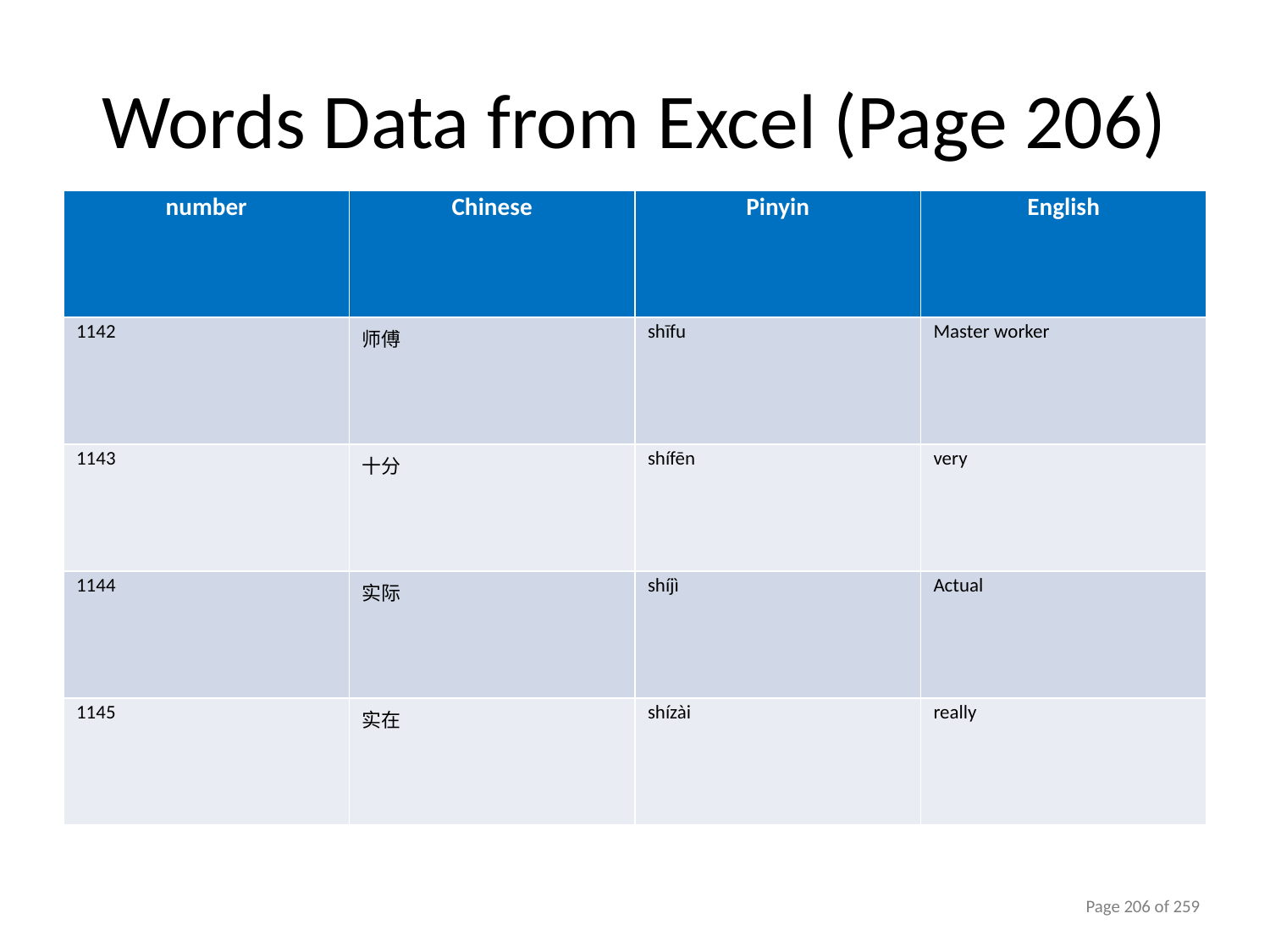

# Words Data from Excel (Page 206)
| number | Chinese | Pinyin | English |
| --- | --- | --- | --- |
| 1142 | 师傅 | shīfu | Master worker |
| 1143 | 十分 | shífēn | very |
| 1144 | 实际 | shíjì | Actual |
| 1145 | 实在 | shízài | really |

Page 206 of 259